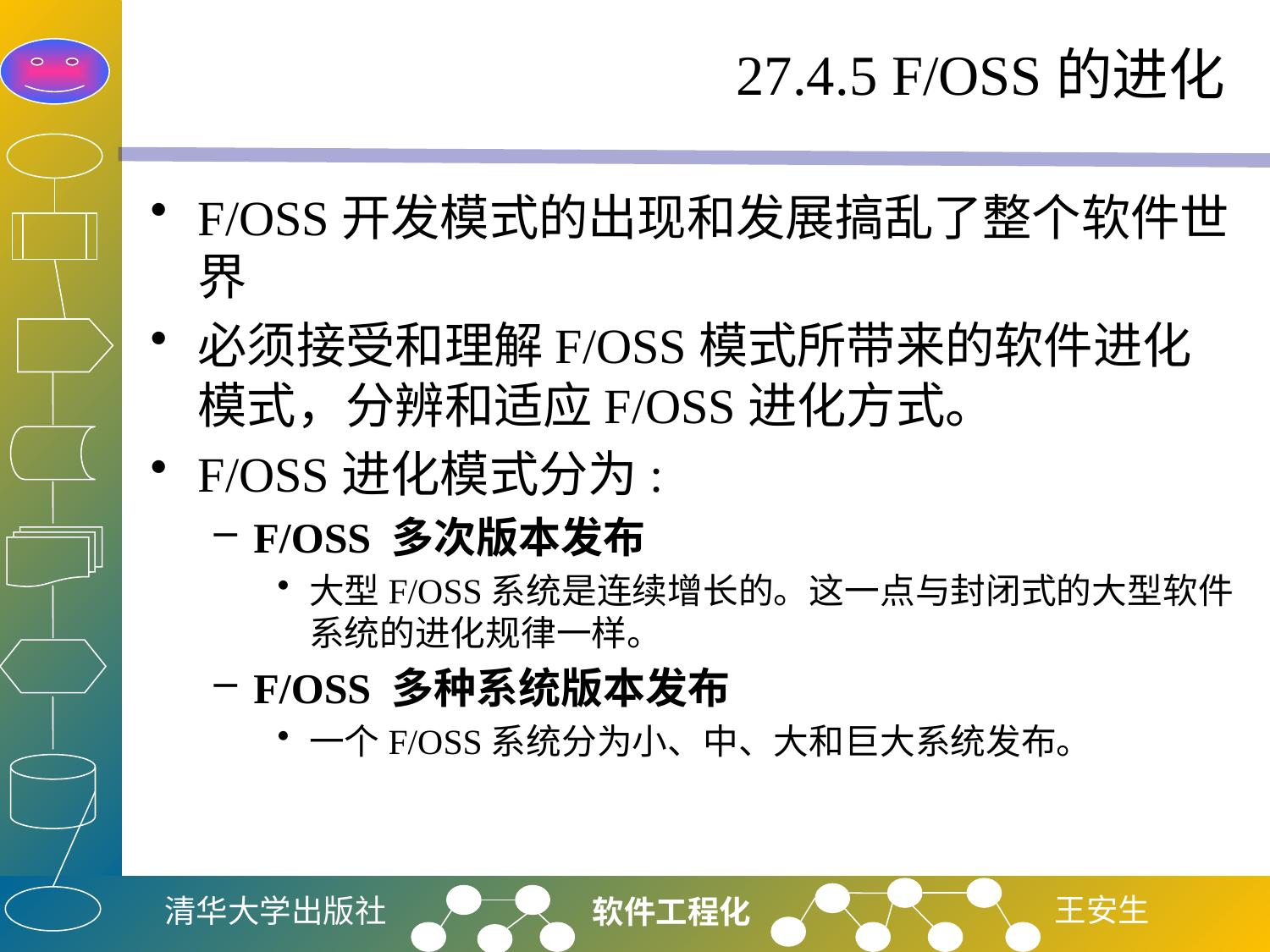

# 27.4.5 F/OSS的进化
F/OSS开发模式的出现和发展搞乱了整个软件世界
必须接受和理解F/OSS模式所带来的软件进化模式，分辨和适应F/OSS进化方式。
F/OSS进化模式分为:
F/OSS 多次版本发布
大型F/OSS系统是连续增长的。这一点与封闭式的大型软件系统的进化规律一样。
F/OSS 多种系统版本发布
一个F/OSS系统分为小、中、大和巨大系统发布。